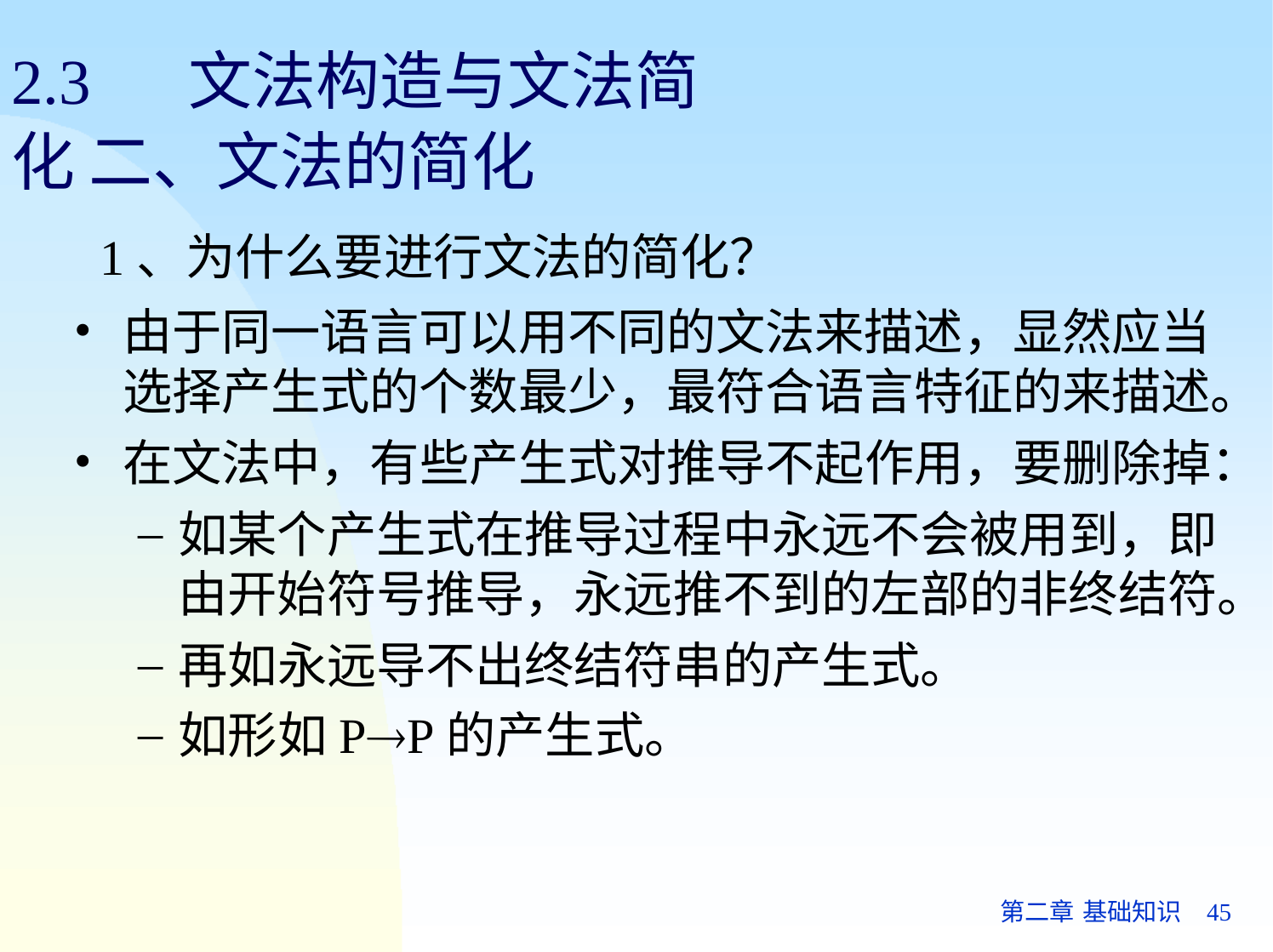

# 2.3	文法构造与文法简化 二、文法的简化
1、为什么要进行文法的简化？
由于同一语言可以用不同的文法来描述，显然应当 选择产生式的个数最少，最符合语言特征的来描述。
在文法中，有些产生式对推导不起作用，要删除掉：
如某个产生式在推导过程中永远不会被用到，即 由开始符号推导，永远推不到的左部的非终结符。
再如永远导不出终结符串的产生式。
如形如P→P的产生式。
第二章 基础知识	45